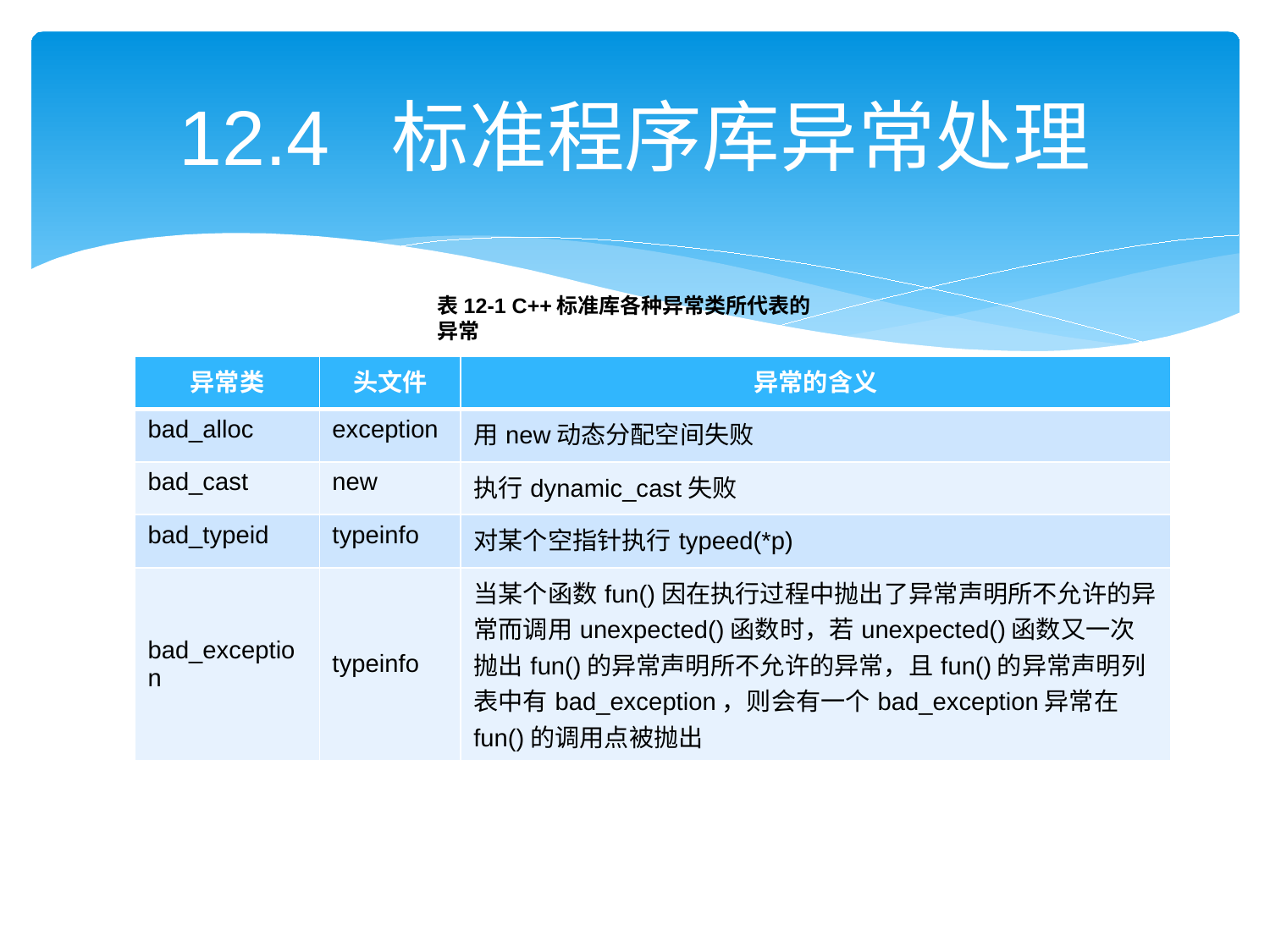

# 12.4  标准程序库异常处理
表12-1 C++标准库各种异常类所代表的异常
| 异常类 | 头文件 | 异常的含义 |
| --- | --- | --- |
| bad\_alloc | exception | 用new动态分配空间失败 |
| bad\_cast | new | 执行dynamic\_cast失败 |
| bad\_typeid | typeinfo | 对某个空指针执行typeed(\*p) |
| bad\_exception | typeinfo | 当某个函数fun()因在执行过程中抛出了异常声明所不允许的异常而调用unexpected()函数时，若unexpected()函数又一次抛出fun()的异常声明所不允许的异常，且fun()的异常声明列表中有bad\_exception，则会有一个bad\_exception异常在fun()的调用点被抛出 |